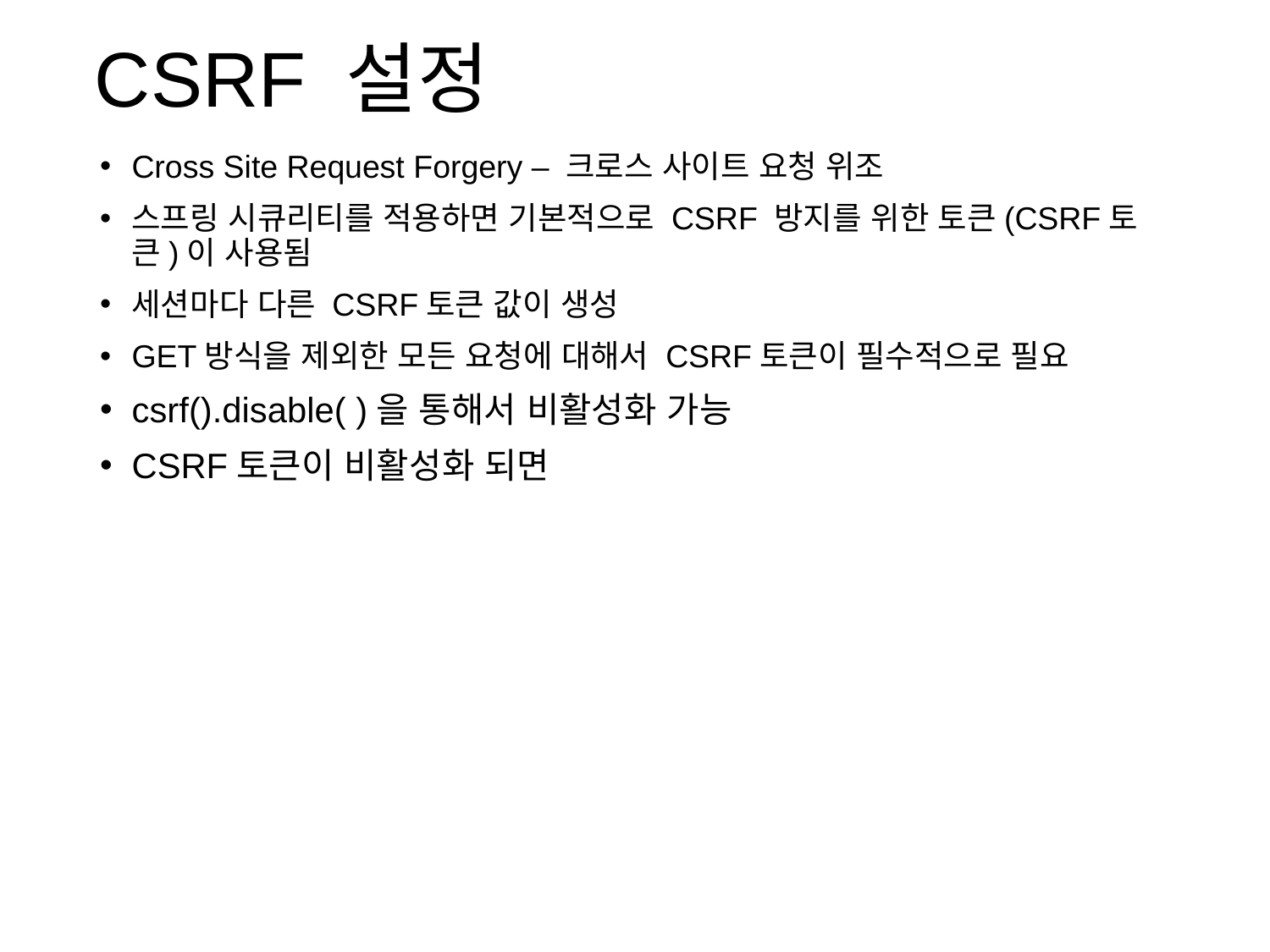

# CSRF 설정
Cross Site Request Forgery – 크로스 사이트 요청 위조
스프링 시큐리티를 적용하면 기본적으로 CSRF 방지를 위한 토큰(CSRF토큰)이 사용됨
세션마다 다른 CSRF토큰 값이 생성
GET방식을 제외한 모든 요청에 대해서 CSRF토큰이 필수적으로 필요
csrf().disable( )을 통해서 비활성화 가능
CSRF토큰이 비활성화 되면